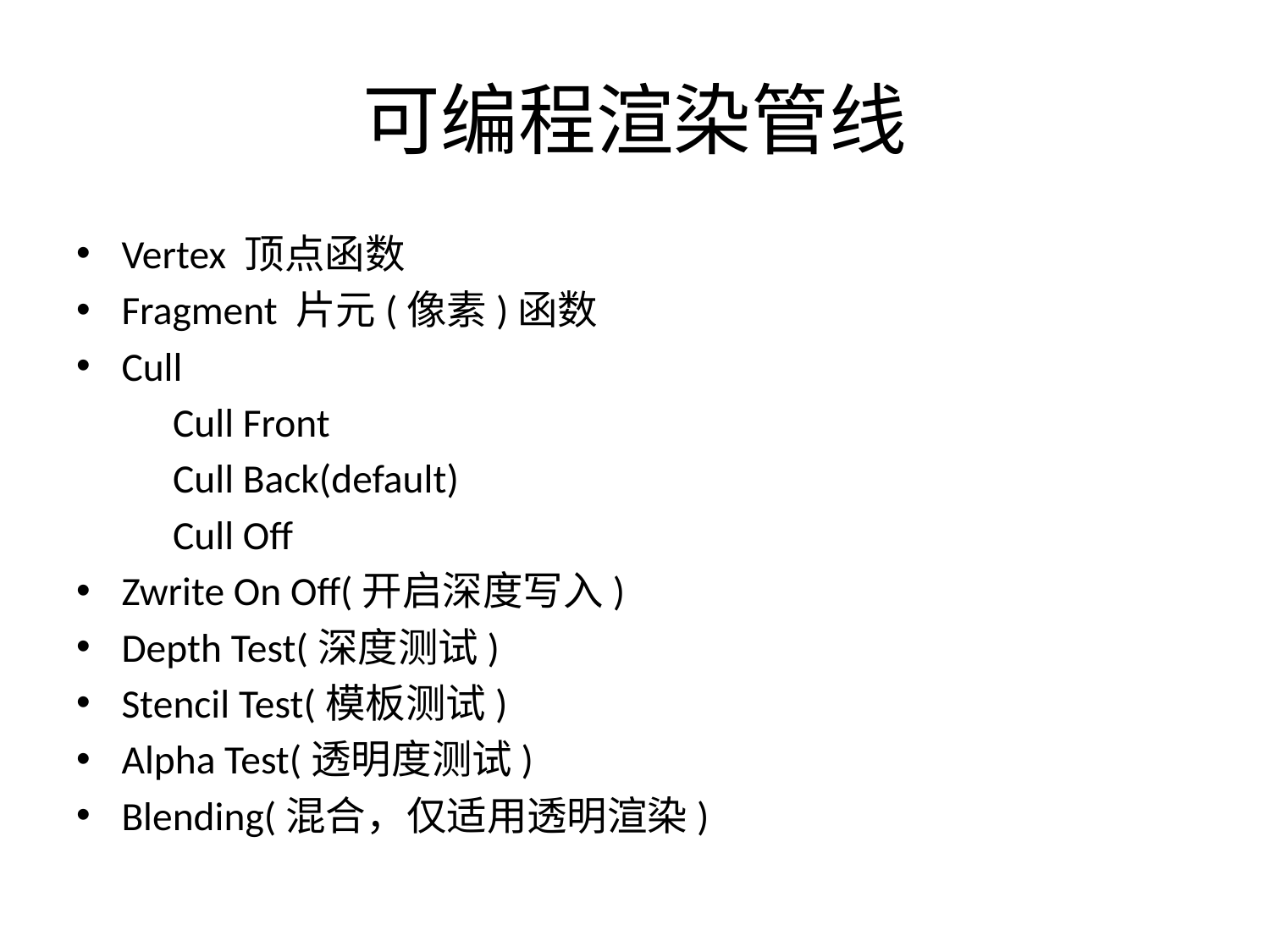

# 可编程渲染管线
Vertex 顶点函数
Fragment 片元(像素)函数
Cull
    Cull Front
    Cull Back(default)
    Cull Off
Zwrite On Off(开启深度写入)
Depth Test(深度测试)
Stencil Test(模板测试)
Alpha Test(透明度测试)
Blending(混合，仅适用透明渲染)